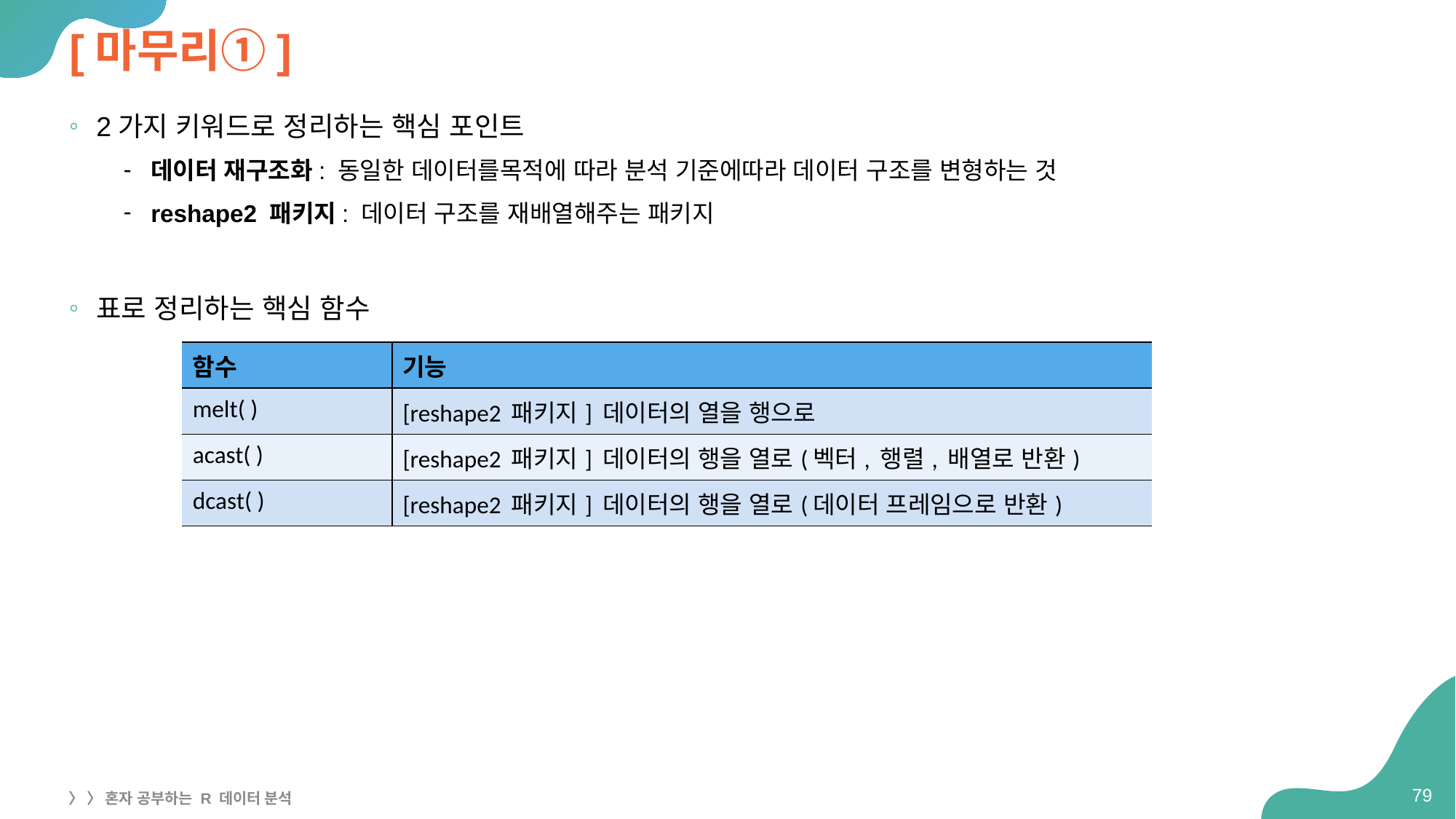

# [마무리①]
2가지 키워드로 정리하는 핵심 포인트
데이터 재구조화: 동일한 데이터를목적에 따라 분석 기준에따라 데이터 구조를 변형하는 것
reshape2 패키지: 데이터 구조를 재배열해주는 패키지

표로 정리하는 핵심 함수
| 함수 | 기능 |
| --- | --- |
| melt( ) | [reshape2 패키지] 데이터의 열을 행으로 |
| acast( ) | [reshape2 패키지] 데이터의 행을 열로(벡터, 행렬, 배열로 반환) |
| dcast( ) | [reshape2 패키지] 데이터의 행을 열로(데이터 프레임으로 반환) |
79
〉 〉 혼자 공부하는 R 데이터 분석